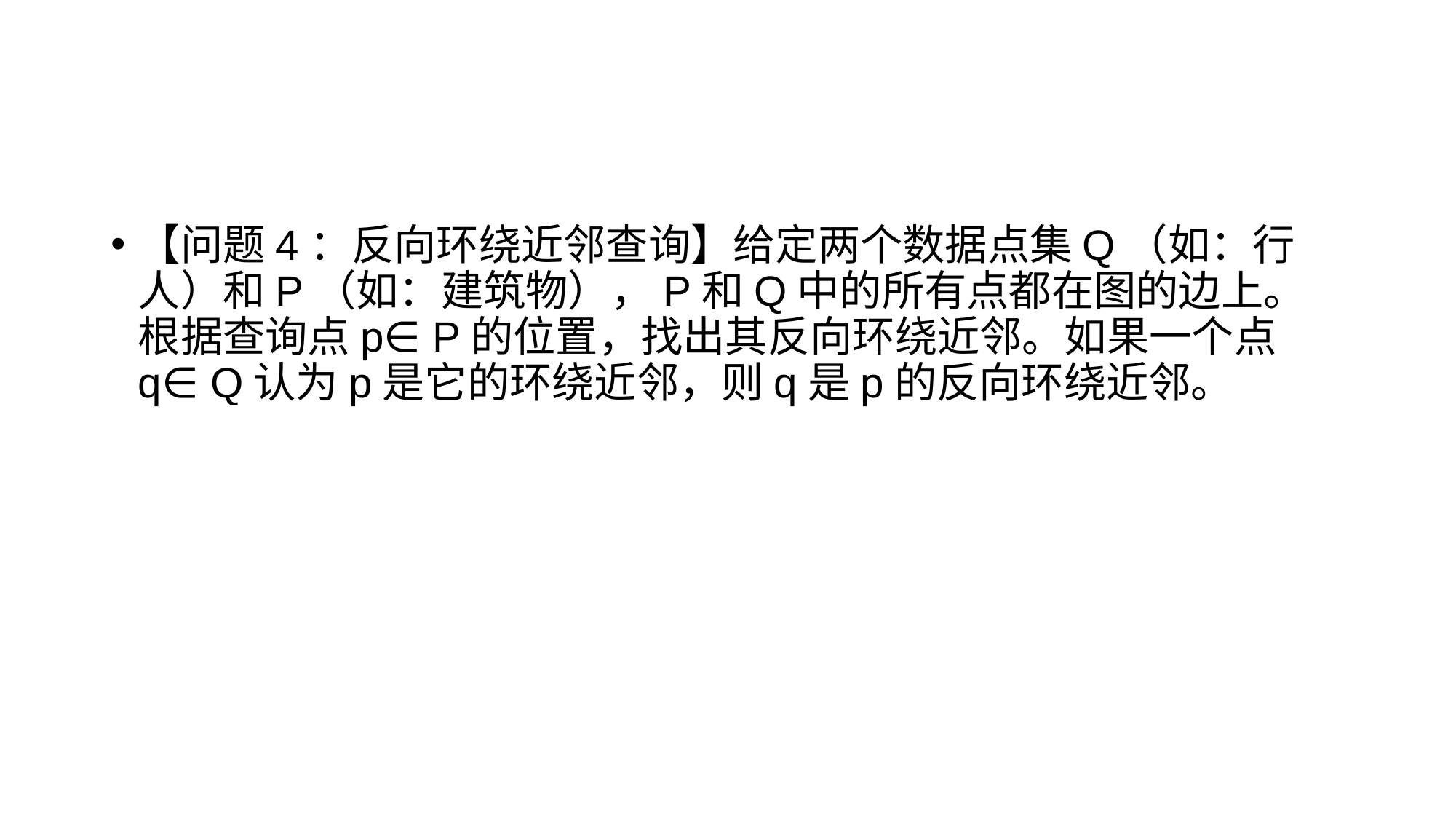

#
【问题4：反向环绕近邻查询】给定两个数据点集Q（如：行人）和P（如：建筑物），P和Q中的所有点都在图的边上。根据查询点p∈ P的位置，找出其反向环绕近邻。如果一个点q∈ Q认为p是它的环绕近邻，则q是p的反向环绕近邻。